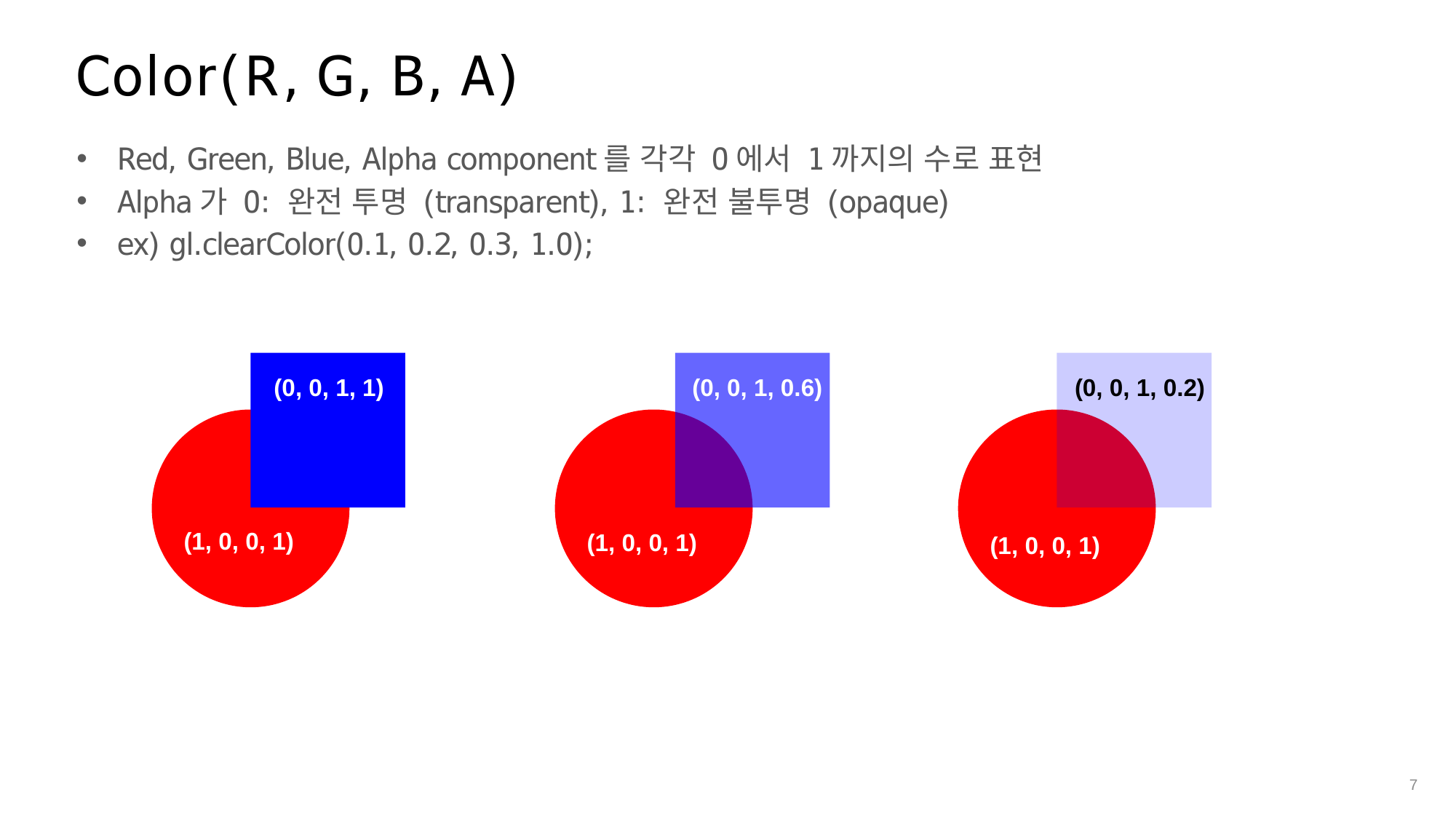

# Color(R, G, B, A)
Red, Green, Blue, Alpha component를 각각 0에서 1까지의 수로 표현
Alpha가 0: 완전 투명 (transparent), 1: 완전 불투명 (opaque)
ex) gl.clearColor(0.1, 0.2, 0.3, 1.0);

 (0, 0, 1, 1)

(1, 0, 0, 1)

 (0, 0, 1, 0.6)

(1, 0, 0, 1)

 (0, 0, 1, 0.2)

(1, 0, 0, 1)
7